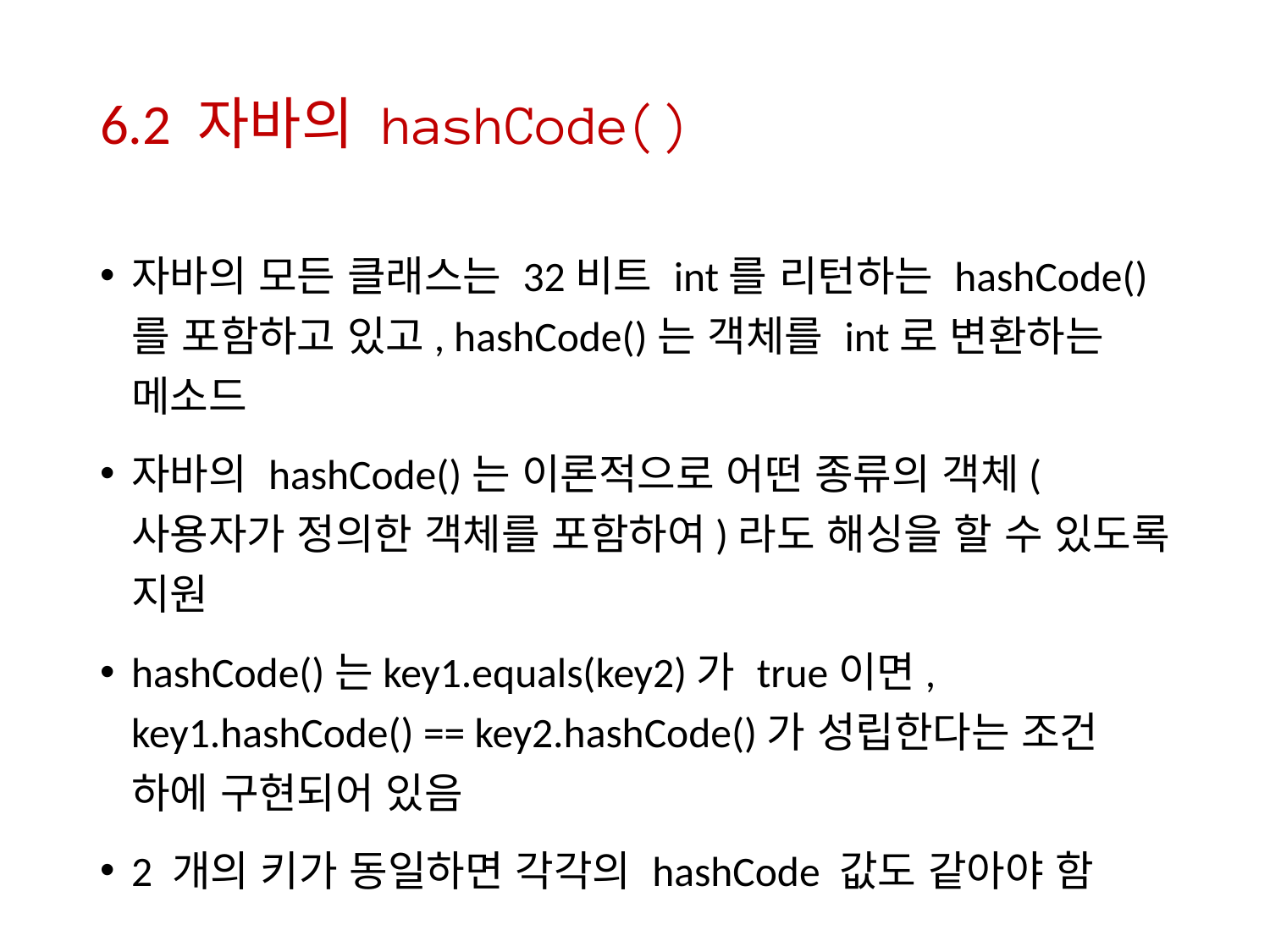

# 6.2 자바의 hashCode()
자바의 모든 클래스는 32비트 int를 리턴하는 hashCode()를 포함하고 있고, hashCode()는 객체를 int로 변환하는 메소드
자바의 hashCode()는 이론적으로 어떤 종류의 객체(사용자가 정의한 객체를 포함하여)라도 해싱을 할 수 있도록 지원
hashCode()는key1.equals(key2)가 true이면, key1.hashCode() == key2.hashCode()가 성립한다는 조건 하에 구현되어 있음
2 개의 키가 동일하면 각각의 hashCode 값도 같아야 함